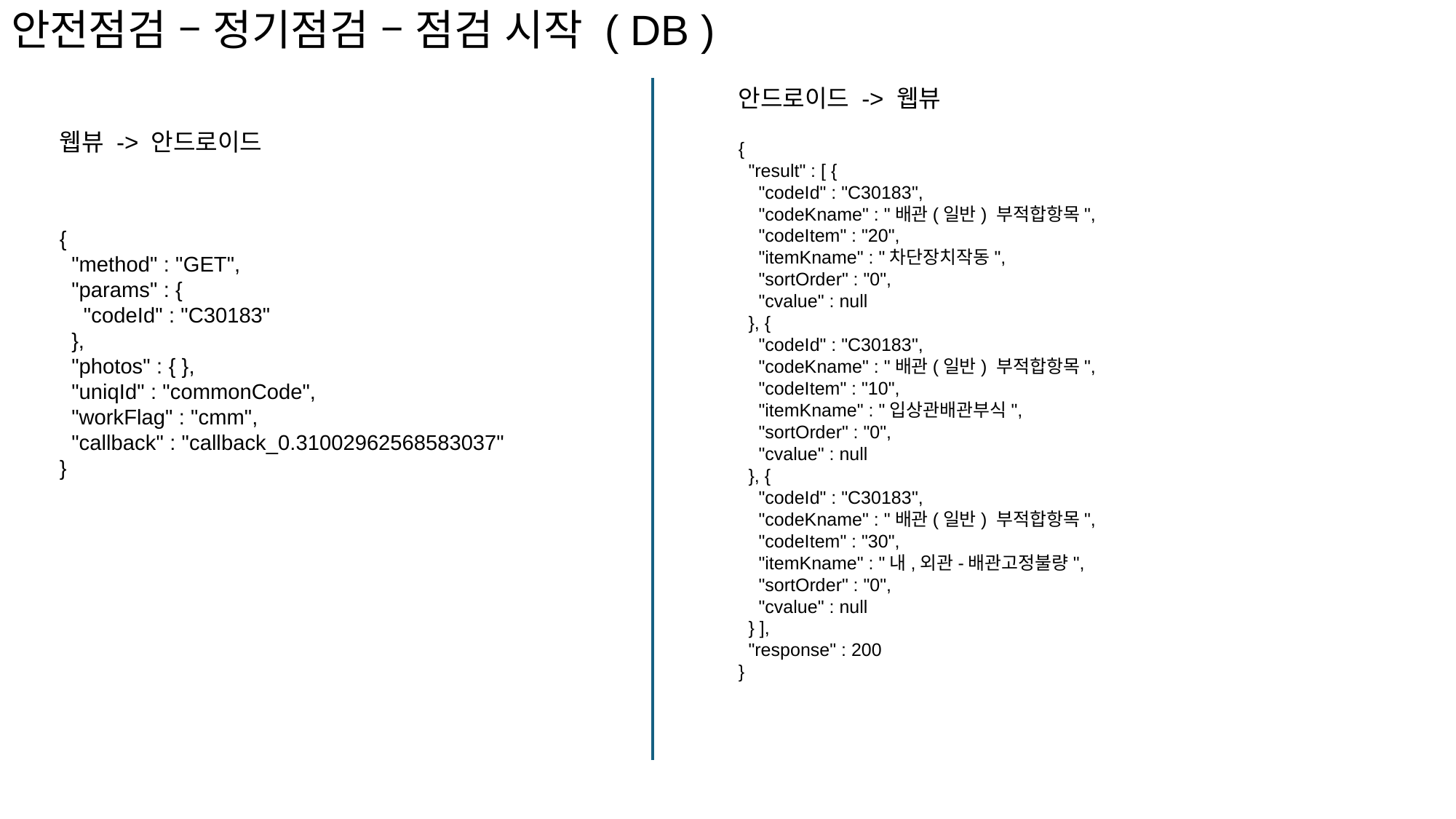

# 안전점검 – 정기점검 – 점검 시작 ( DB )
안드로이드 -> 웹뷰
웹뷰 -> 안드로이드
{
  "result" : [ {
    "codeId" : "C30183",
    "codeKname" : "배관(일반) 부적합항목",
    "codeItem" : "20",
    "itemKname" : "차단장치작동",
    "sortOrder" : "0",
    "cvalue" : null
  }, {
    "codeId" : "C30183",
    "codeKname" : "배관(일반) 부적합항목",
    "codeItem" : "10",
    "itemKname" : "입상관배관부식",
    "sortOrder" : "0",
    "cvalue" : null
  }, {
    "codeId" : "C30183",
    "codeKname" : "배관(일반) 부적합항목",
    "codeItem" : "30",
    "itemKname" : "내,외관-배관고정불량",
    "sortOrder" : "0",
    "cvalue" : null
  } ],
  "response" : 200
}
{
  "method" : "GET",
  "params" : {
    "codeId" : "C30183"
  },
  "photos" : { },
  "uniqId" : "commonCode",
  "workFlag" : "cmm",
  "callback" : "callback_0.31002962568583037"
}